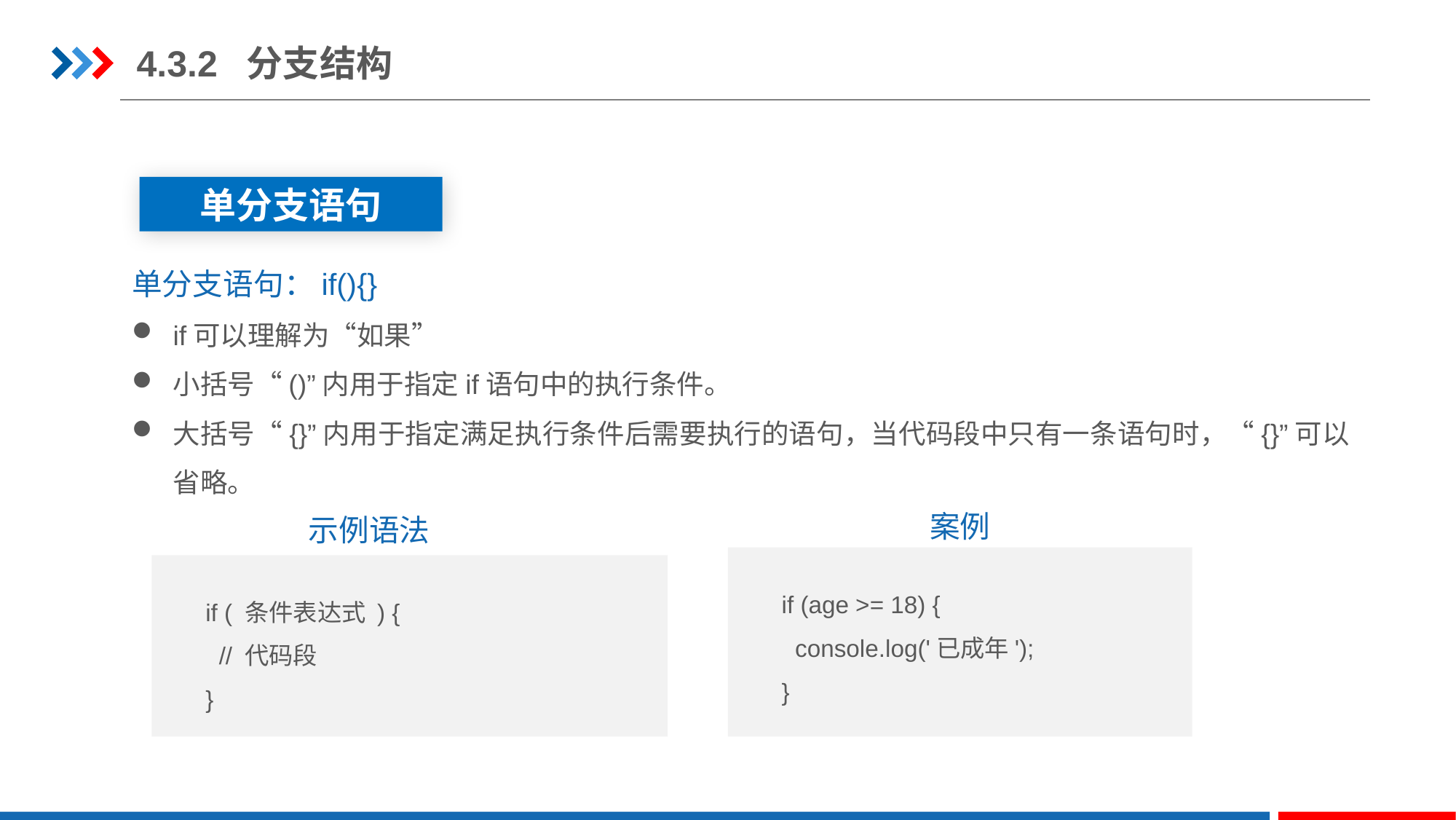

4.3.2  分支结构
单分支语句
单分支语句：if(){}
if可以理解为“如果”
小括号“()”内用于指定if语句中的执行条件。
大括号“{}”内用于指定满足执行条件后需要执行的语句，当代码段中只有一条语句时，“{}”可以省略。
案例
示例语法

if (age >= 18) {
  console.log('已成年');
}
if ( 条件表达式 ) {
  // 代码段
}